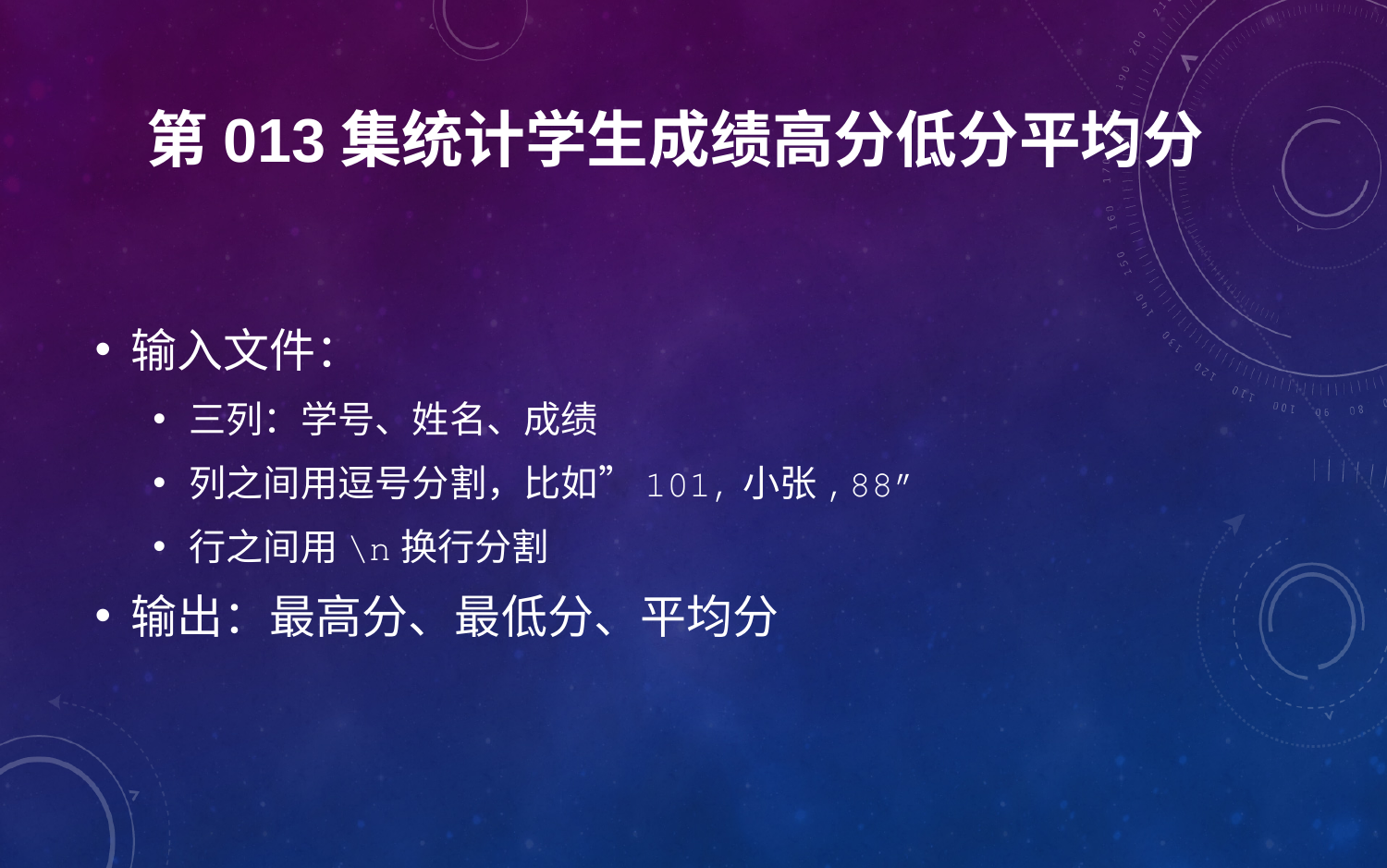

第013集统计学生成绩高分低分平均分
输入文件：
三列：学号、姓名、成绩
列之间用逗号分割，比如”101,小张,88”
行之间用\n换行分割
输出：最高分、最低分、平均分